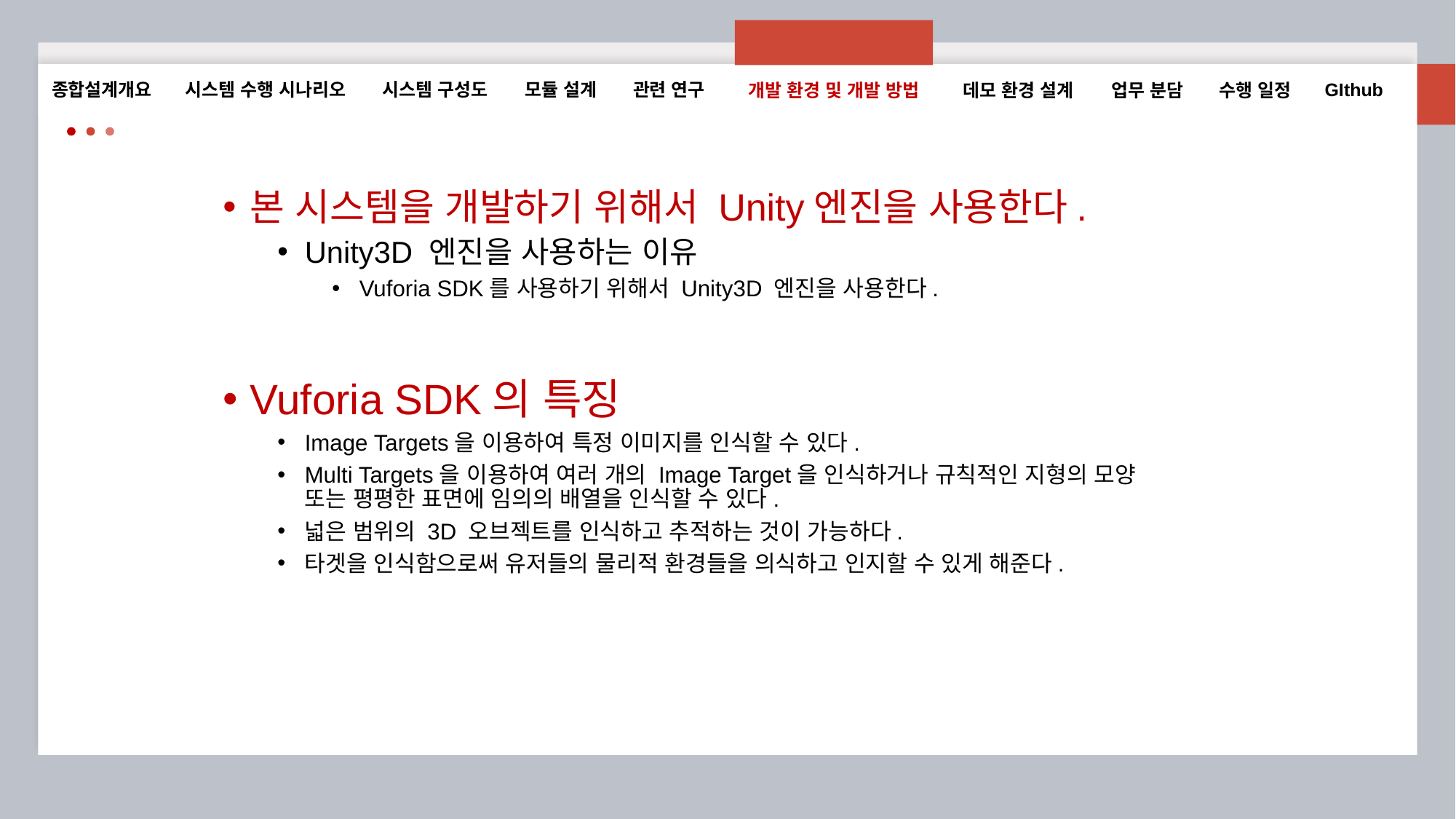

시스템 수행 시나리오
시스템 구성도
모듈 설계
관련 연구
GIthub
종합설계개요
개발 환경 및 개발 방법
데모 환경 설계
업무 분담
수행 일정

본 시스템을 개발하기 위해서 Unity엔진을 사용한다.
Unity3D 엔진을 사용하는 이유
Vuforia SDK를 사용하기 위해서 Unity3D 엔진을 사용한다.

Vuforia SDK의 특징
Image Targets을 이용하여 특정 이미지를 인식할 수 있다.
Multi Targets을 이용하여 여러 개의 Image Target을 인식하거나 규칙적인 지형의 모양 또는 평평한 표면에 임의의 배열을 인식할 수 있다.
넓은 범위의 3D 오브젝트를 인식하고 추적하는 것이 가능하다.
타겟을 인식함으로써 유저들의 물리적 환경들을 의식하고 인지할 수 있게 해준다.